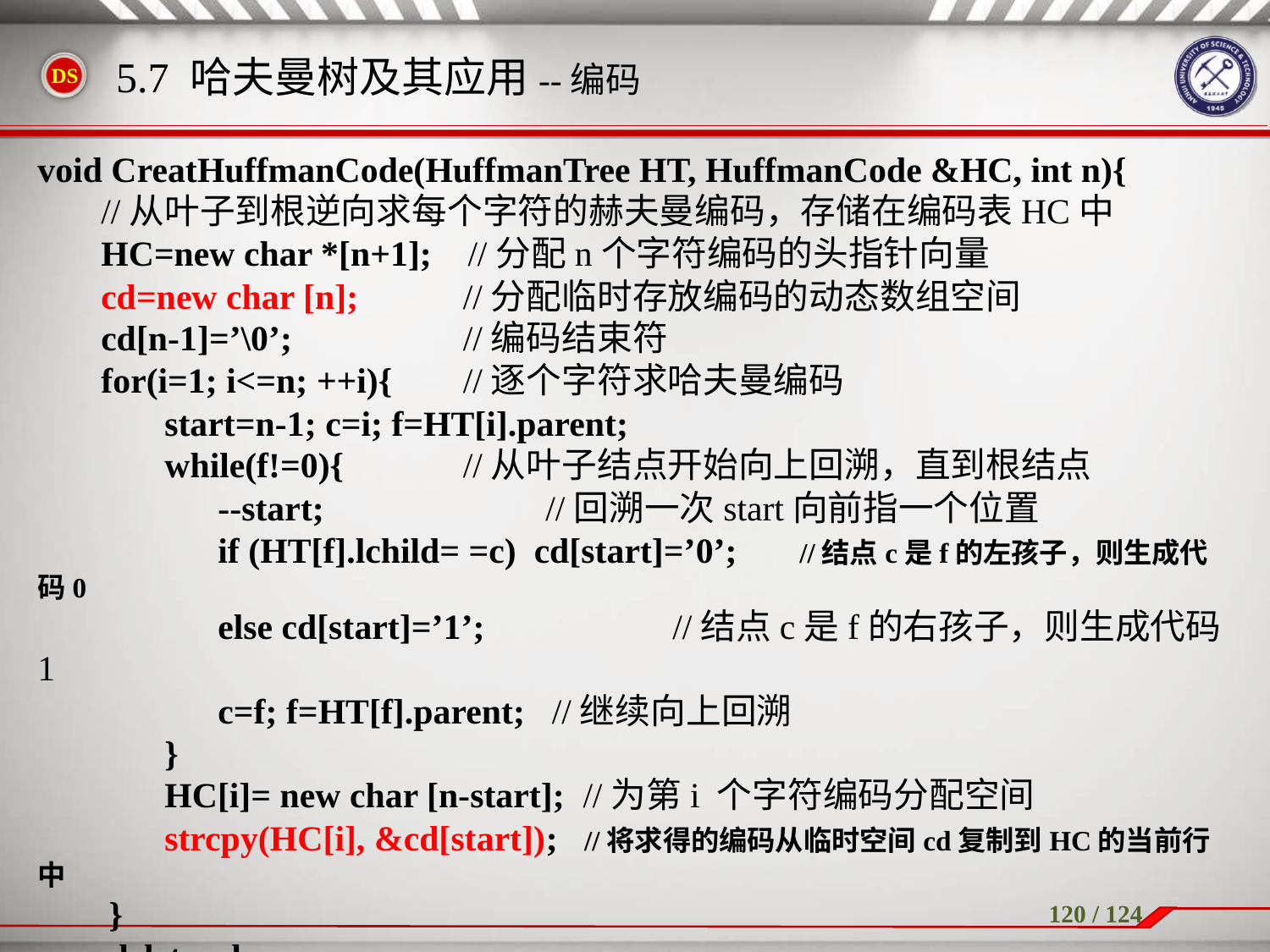

5.7 哈夫曼树及其应用--编码
void CreatHuffmanCode(HuffmanTree HT, HuffmanCode &HC, int n){
//从叶子到根逆向求每个字符的赫夫曼编码，存储在编码表HC中
HC=new char *[n+1];    //分配n个字符编码的头指针向量
cd=new char [n];	     //分配临时存放编码的动态数组空间
cd[n-1]=’\0’; 	     //编码结束符
for(i=1; i<=n; ++i){	     //逐个字符求哈夫曼编码
    	start=n-1; c=i; f=HT[i].parent;
    	while(f!=0){	     //从叶子结点开始向上回溯，直到根结点
         	      --start; 		//回溯一次start向前指一个位置
        	      if (HT[f].lchild= =c)  cd[start]=’0’;	//结点c是f的左孩子，则生成代码0
         	      else cd[start]=’1’;       	//结点c是f的右孩子，则生成代码1
         	      c=f; f=HT[f].parent;   //继续向上回溯
   	}
    	HC[i]= new char [n-start];  //为第i 个字符编码分配空间
    	strcpy(HC[i], &cd[start]);   //将求得的编码从临时空间cd复制到HC的当前行中
        }
        delete cd;
}